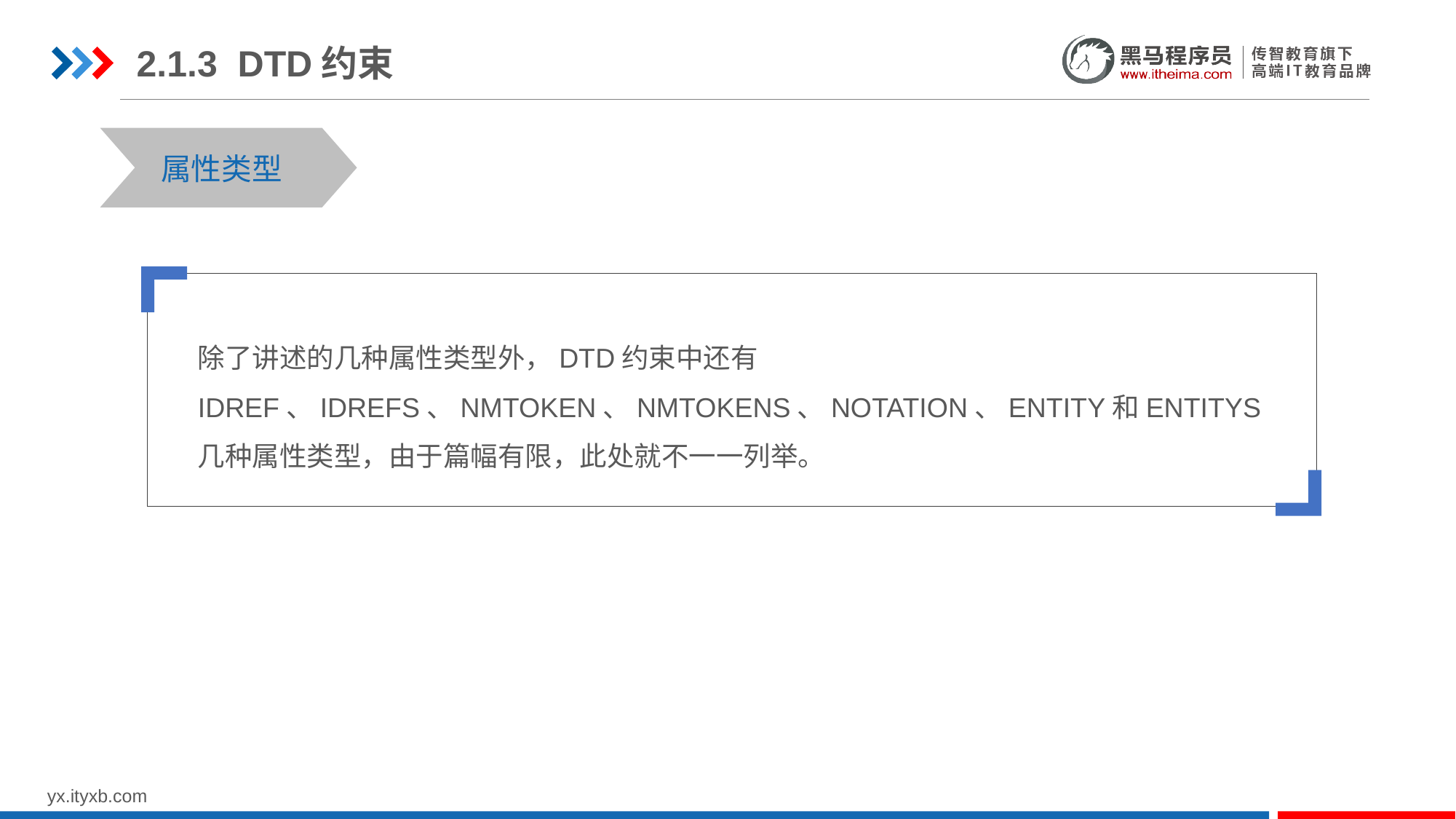

2.1.3  DTD约束

属性类型

除了讲述的几种属性类型外，DTD约束中还有IDREF、IDREFS、NMTOKEN、NMTOKENS、NOTATION、ENTITY和ENTITYS几种属性类型，由于篇幅有限，此处就不一一列举。